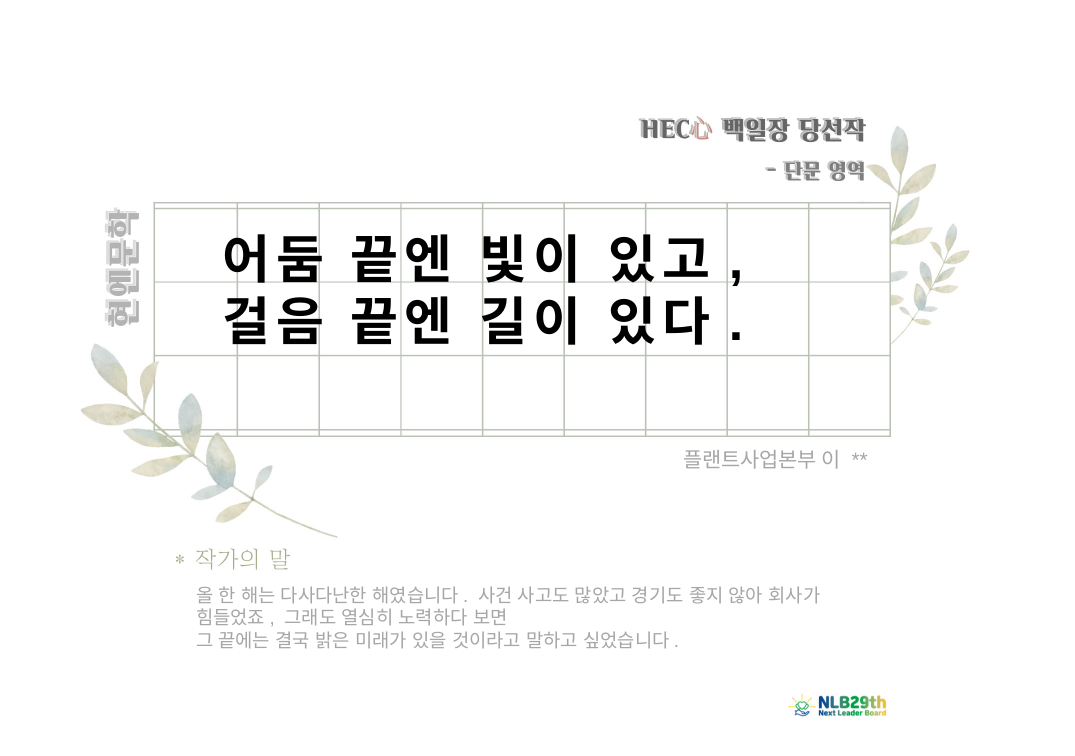

어둠 끝엔 빛이 있고, 걸음 끝엔 길이 있다.
플랜트사업본부 이 **
올 한 해는 다사다난한 해였습니다. 사건 사고도 많았고 경기도 좋지 않아 회사가 힘들었죠, 그래도 열심히 노력하다 보면
그 끝에는 결국 밝은 미래가 있을 것이라고 말하고 싶었습니다.